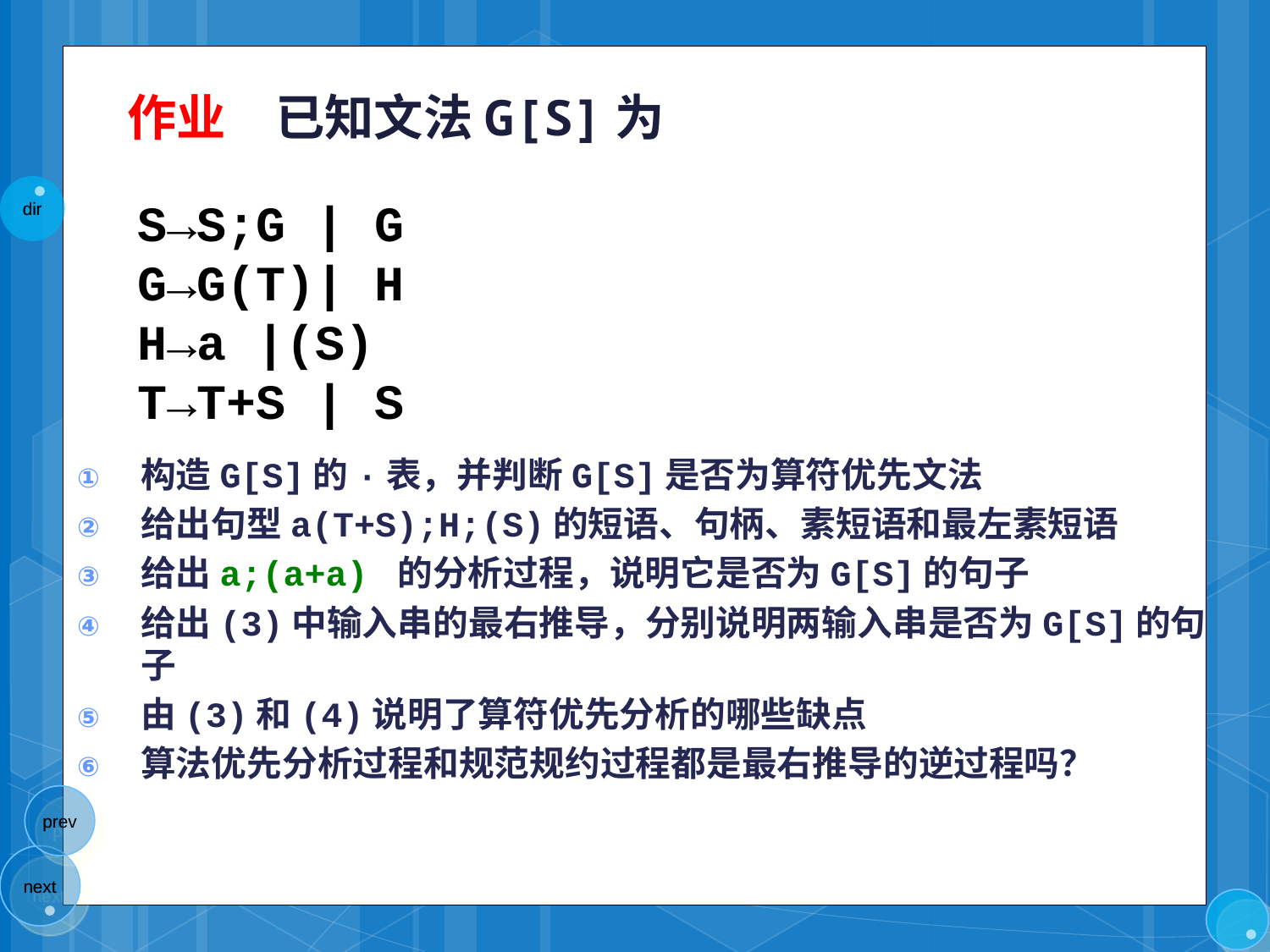

# 作业　已知文法G[S]为
S→S;G | G
G→G(T)| H
H→a |(S)
T→T+S | S
构造G[S]的·表，并判断G[S]是否为算符优先文法
给出句型a(T+S);H;(S)的短语、句柄、素短语和最左素短语
给出a;(a+a) 的分析过程，说明它是否为G[S]的句子
给出(3)中输入串的最右推导，分别说明两输入串是否为G[S]的句子
由(3)和(4)说明了算符优先分析的哪些缺点
算法优先分析过程和规范规约过程都是最右推导的逆过程吗？